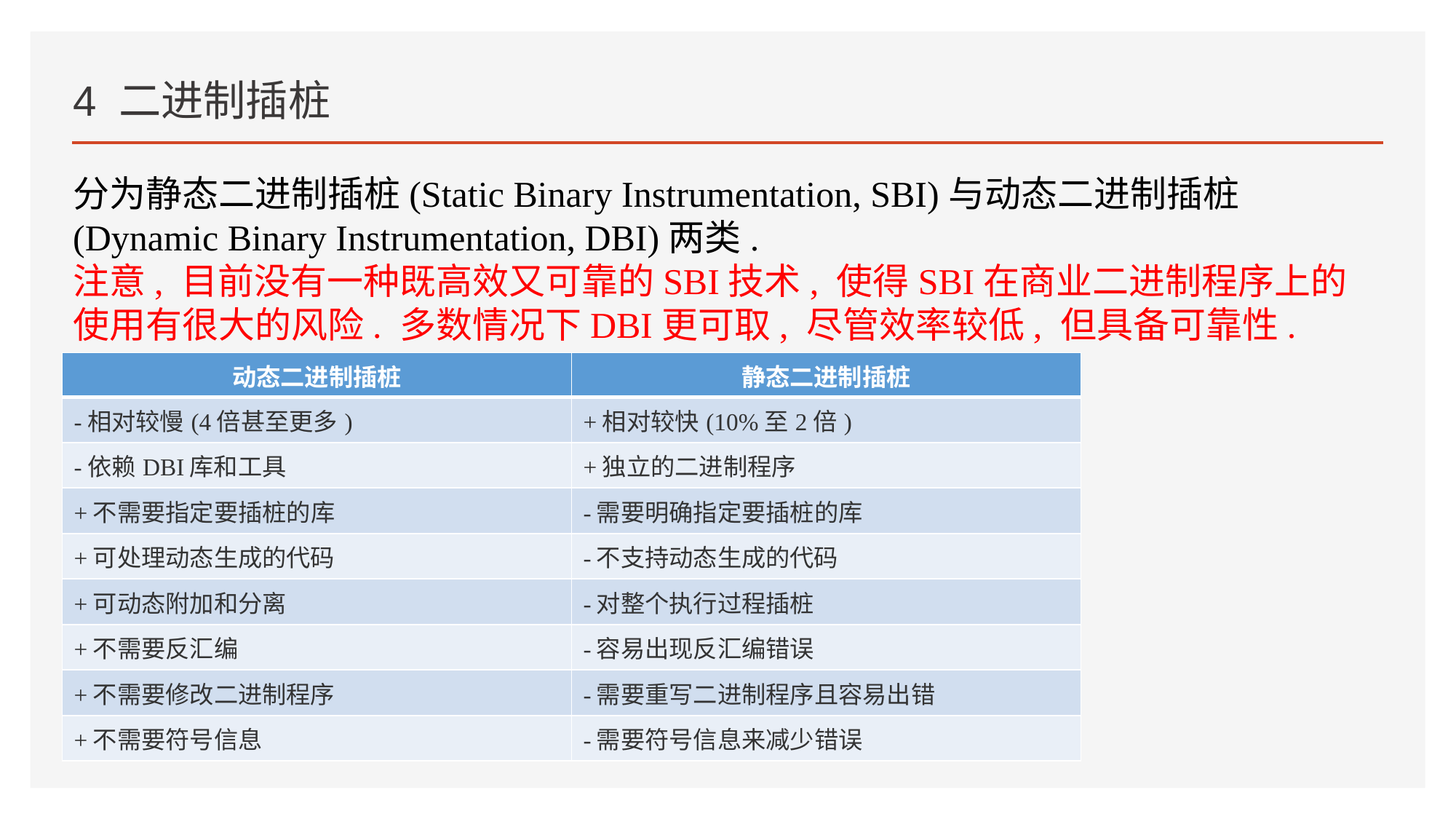

# 4 二进制插桩
分为静态二进制插桩(Static Binary Instrumentation, SBI)与动态二进制插桩(Dynamic Binary Instrumentation, DBI)两类.
注意, 目前没有一种既高效又可靠的SBI技术, 使得SBI在商业二进制程序上的使用有很大的风险. 多数情况下DBI更可取, 尽管效率较低, 但具备可靠性.
| 动态二进制插桩 | 静态二进制插桩 |
| --- | --- |
| -相对较慢(4倍甚至更多) | +相对较快(10%至2倍) |
| -依赖DBI库和工具 | +独立的二进制程序 |
| +不需要指定要插桩的库 | -需要明确指定要插桩的库 |
| +可处理动态生成的代码 | -不支持动态生成的代码 |
| +可动态附加和分离 | -对整个执行过程插桩 |
| +不需要反汇编 | -容易出现反汇编错误 |
| +不需要修改二进制程序 | -需要重写二进制程序且容易出错 |
| +不需要符号信息 | -需要符号信息来减少错误 |